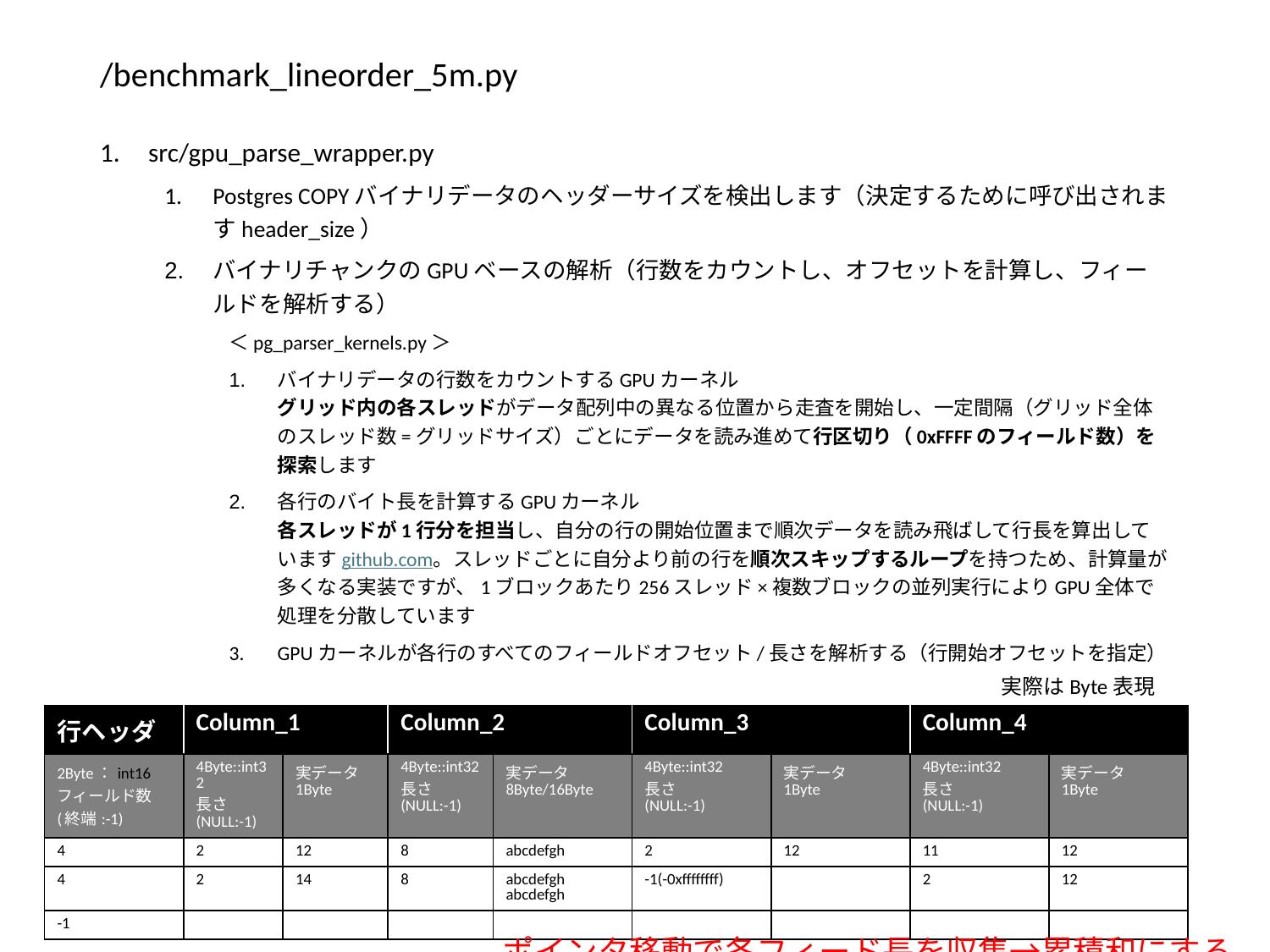

# /benchmark_lineorder_5m.py
src/gpu_parse_wrapper.py
Postgres COPYバイナリデータのヘッダーサイズを検出します（決定するために呼び出されますheader_size）
バイナリチャンクのGPUベースの解析（行数をカウントし、オフセットを計算し、フィールドを解析する）
＜pg_parser_kernels.py＞
バイナリデータの行数をカウントするGPUカーネル
グリッド内の各スレッドがデータ配列中の異なる位置から走査を開始し、一定間隔（グリッド全体のスレッド数=グリッドサイズ）ごとにデータを読み進めて行区切り（0xFFFFのフィールド数）を探索します
各行のバイト長を計算するGPUカーネル
各スレッドが1行分を担当し、自分の行の開始位置まで順次データを読み飛ばして行長を算出していますgithub.com。スレッドごとに自分より前の行を順次スキップするループを持つため、計算量が多くなる実装ですが、1ブロックあたり256スレッド×複数ブロックの並列実行によりGPU全体で処理を分散しています
GPUカーネルが各行のすべてのフィールドオフセット/長さを解析する（行開始オフセットを指定）
実際はByte表現
| 行ヘッダ | Column\_1 |  | Column\_2 |  | Column\_3 |  | Column\_4 |  |
| --- | --- | --- | --- | --- | --- | --- | --- | --- |
| 2Byte：int16 フィールド数 (終端:-1) | 4Byte::int32 長さ (NULL:-1) | 実データ 1Byte | 4Byte::int32 長さ (NULL:-1) | 実データ 8Byte/16Byte | 4Byte::int32 長さ (NULL:-1) | 実データ 1Byte | 4Byte::int32 長さ (NULL:-1) | 実データ 1Byte |
| 4 | 2 | 12 | 8 | abcdefgh | 2 | 12 | 11 | 12 |
| 4 | 2 | 14 | 8 | abcdefgh abcdefgh | -1(-0xffffffff) |  | 2 | 12 |
| -1 |  |  |  |  |  |  |  |  |
ポインタ移動で各フィード長を収集→累積和にする